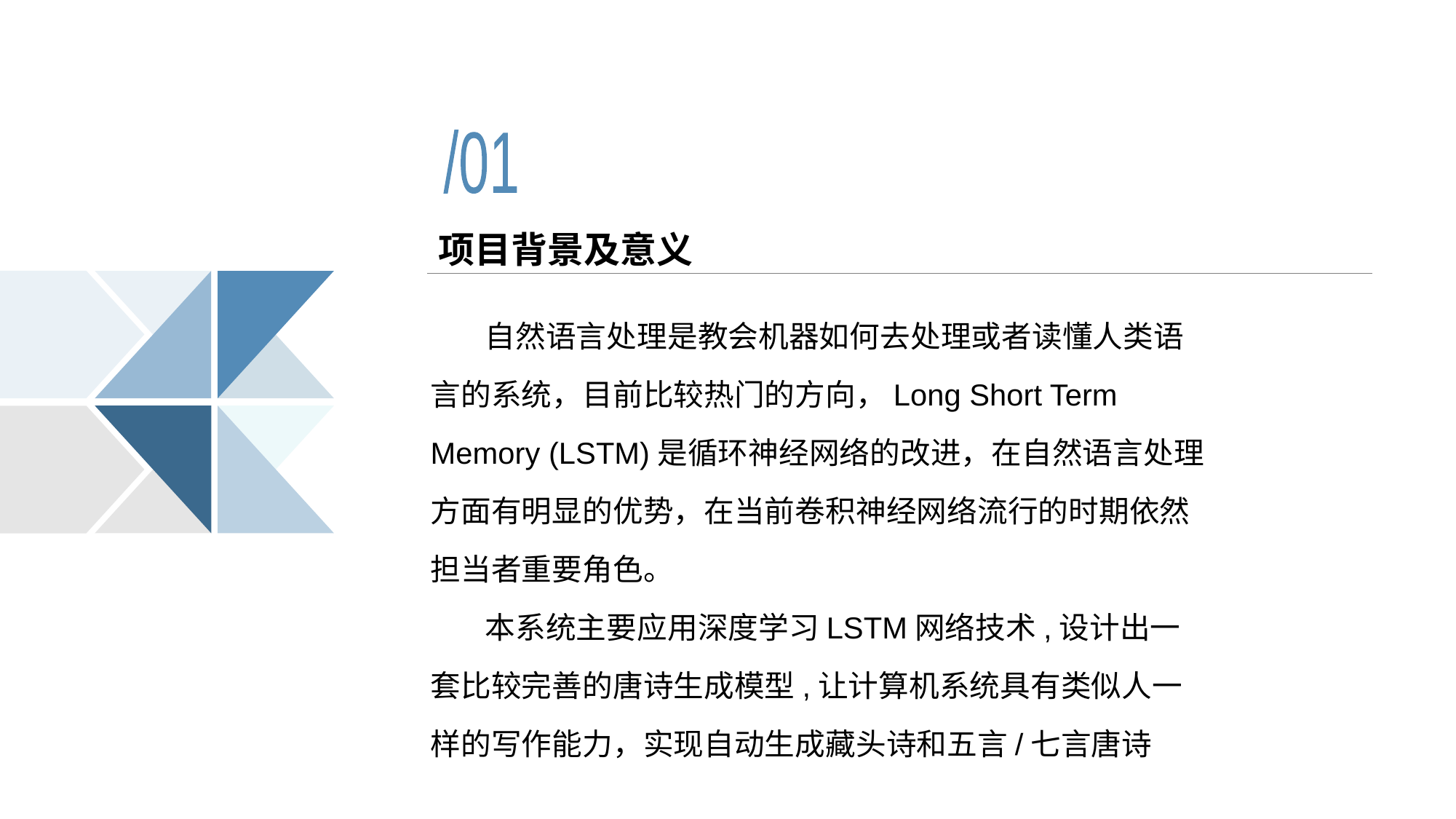

/01
# 项目背景及意义
自然语言处理是教会机器如何去处理或者读懂人类语言的系统，目前比较热门的方向，Long Short Term Memory (LSTM)是循环神经网络的改进，在自然语言处理方面有明显的优势，在当前卷积神经网络流行的时期依然担当者重要角色。
本系统主要应用深度学习LSTM网络技术,设计出一套比较完善的唐诗生成模型,让计算机系统具有类似人一样的写作能力，实现自动生成藏头诗和五言/七言唐诗